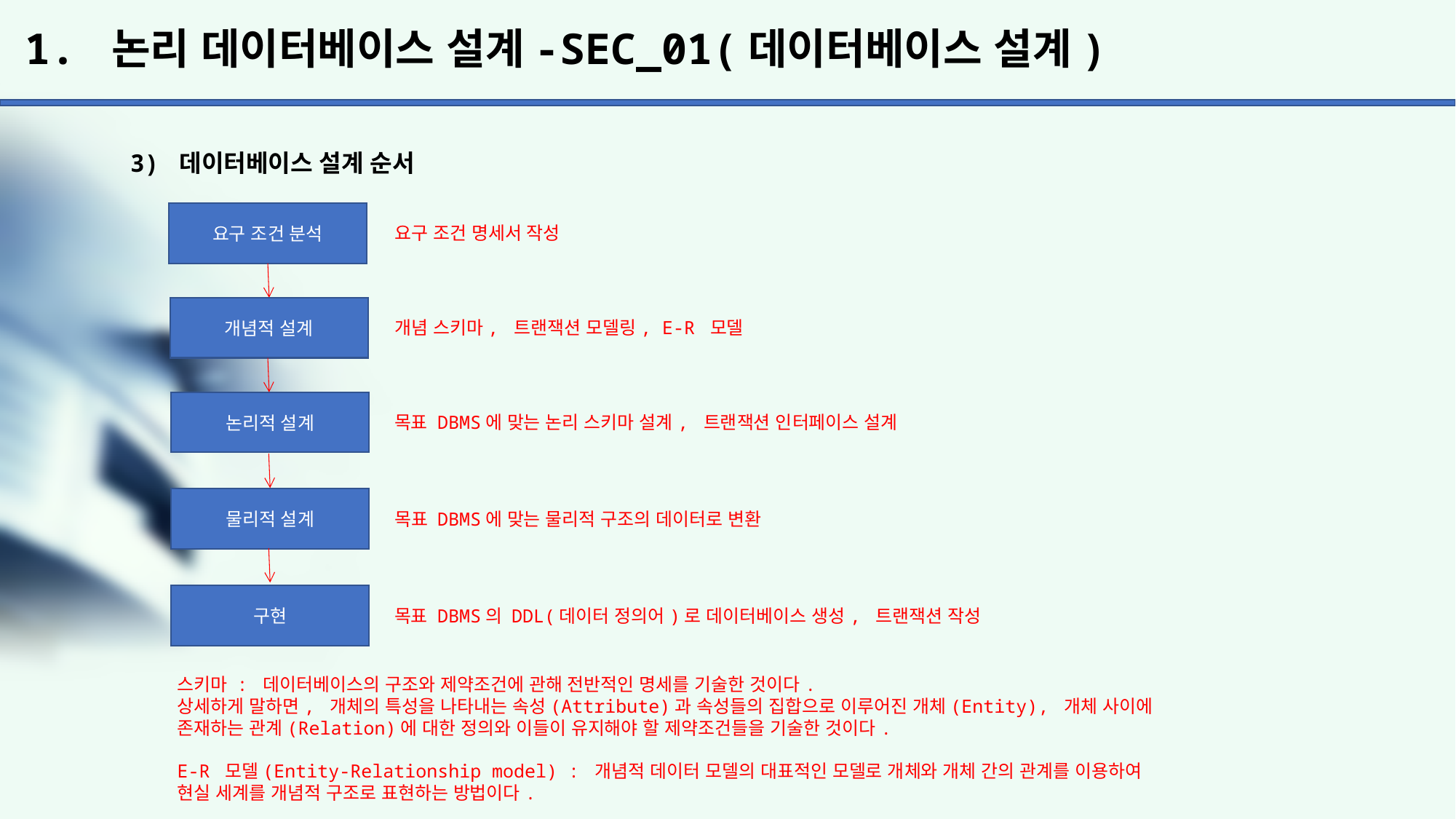

# 1. 논리 데이터베이스 설계-SEC_01(데이터베이스 설계)
3) 데이터베이스 설계 순서

요구 조건 분석
요구 조건 명세서 작성
개념적 설계
개념 스키마, 트랜잭션 모델링, E-R 모델
논리적 설계
목표 DBMS에 맞는 논리 스키마 설계, 트랜잭션 인터페이스 설계
물리적 설계
목표 DBMS에 맞는 물리적 구조의 데이터로 변환
구현
목표 DBMS의 DDL(데이터 정의어)로 데이터베이스 생성, 트랜잭션 작성
스키마 : 데이터베이스의 구조와 제약조건에 관해 전반적인 명세를 기술한 것이다.
상세하게 말하면, 개체의 특성을 나타내는 속성(Attribute)과 속성들의 집합으로 이루어진 개체(Entity), 개체 사이에 존재하는 관계(Relation)에 대한 정의와 이들이 유지해야 할 제약조건들을 기술한 것이다.

E-R 모델(Entity-Relationship model) : 개념적 데이터 모델의 대표적인 모델로 개체와 개체 간의 관계를 이용하여 현실 세계를 개념적 구조로 표현하는 방법이다.